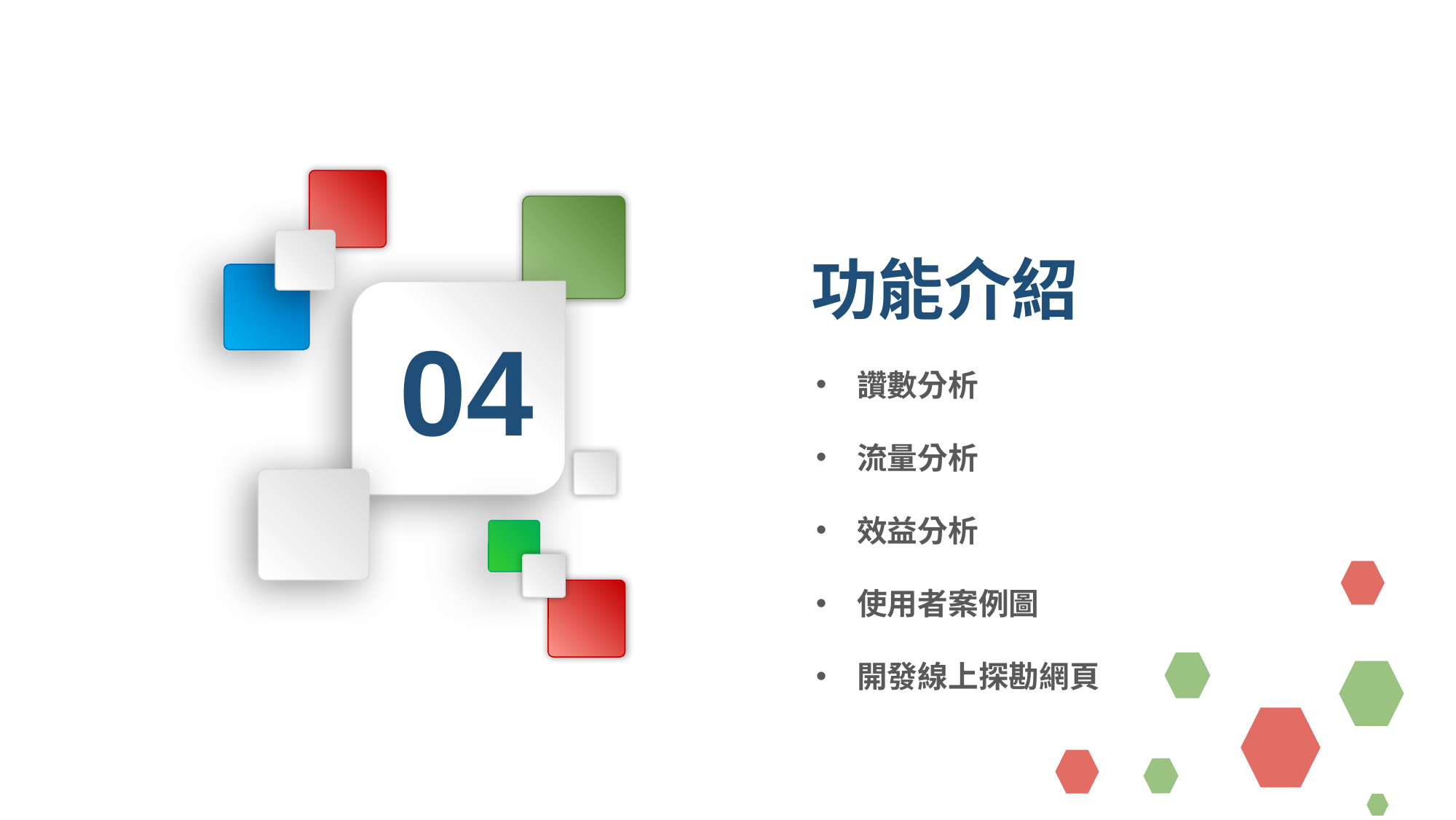

功能介紹

04
讚數分析

流量分析

效益分析

使用者案例圖

開發線上探勘網頁